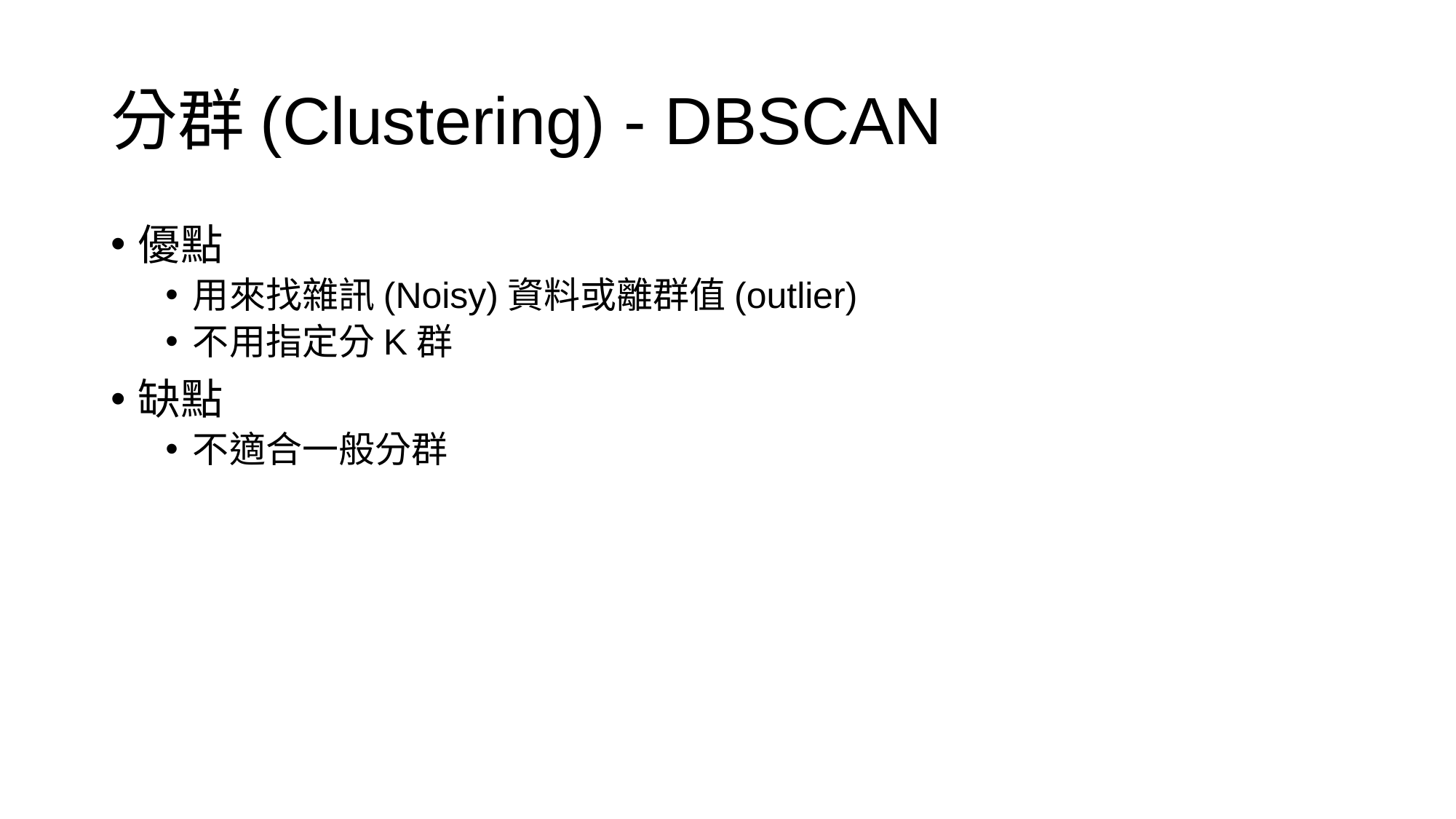

# 分群(Clustering) - DBSCAN
優點
用來找雜訊(Noisy)資料或離群值(outlier)
不用指定分K群
缺點
不適合一般分群